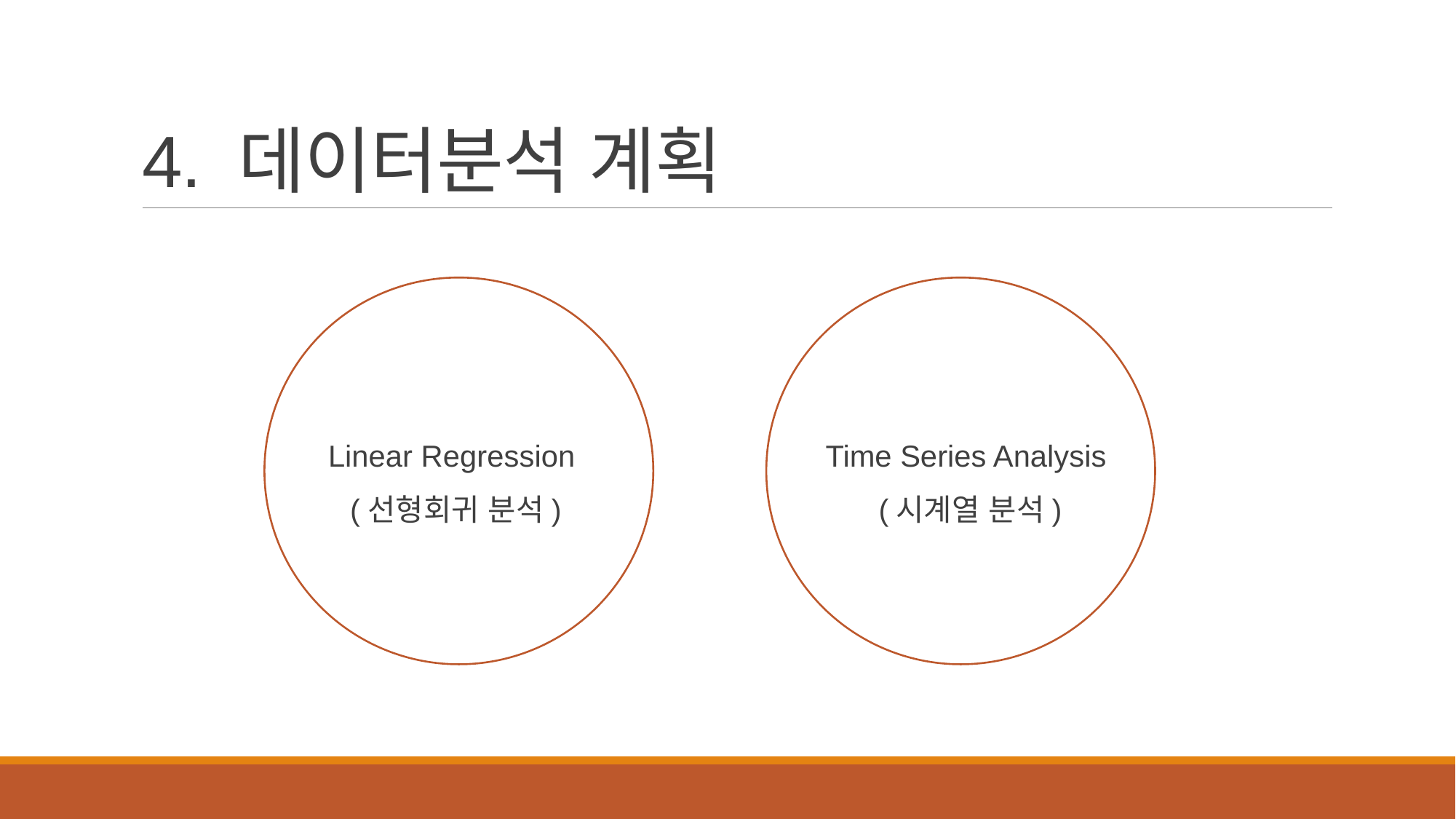

# 4. 데이터분석 계획

Linear Regression
(선형회귀 분석)
Time Series Analysis
 (시계열 분석)